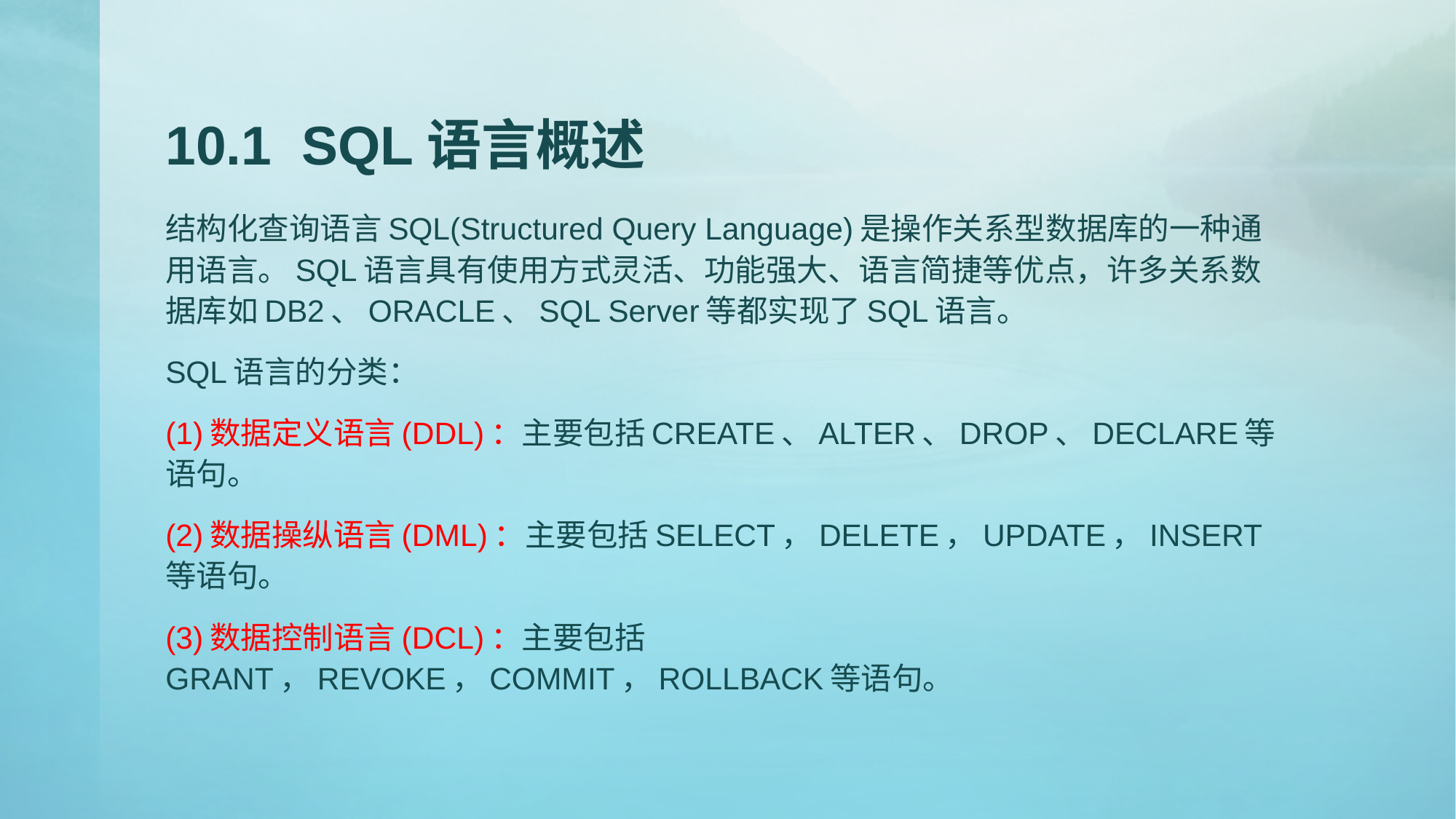

# 10.1  SQL语言概述
结构化查询语言SQL(Structured Query Language)是操作关系型数据库的一种通用语言。SQL语言具有使用方式灵活、功能强大、语言简捷等优点，许多关系数据库如DB2、ORACLE、SQL Server等都实现了SQL语言。
SQL语言的分类：
(1)数据定义语言(DDL)：主要包括CREATE、ALTER、DROP、DECLARE等语句。
(2)数据操纵语言(DML)：主要包括SELECT，DELETE，UPDATE，INSERT等语句。
(3)数据控制语言(DCL)：主要包括GRANT，REVOKE，COMMIT，ROLLBACK等语句。